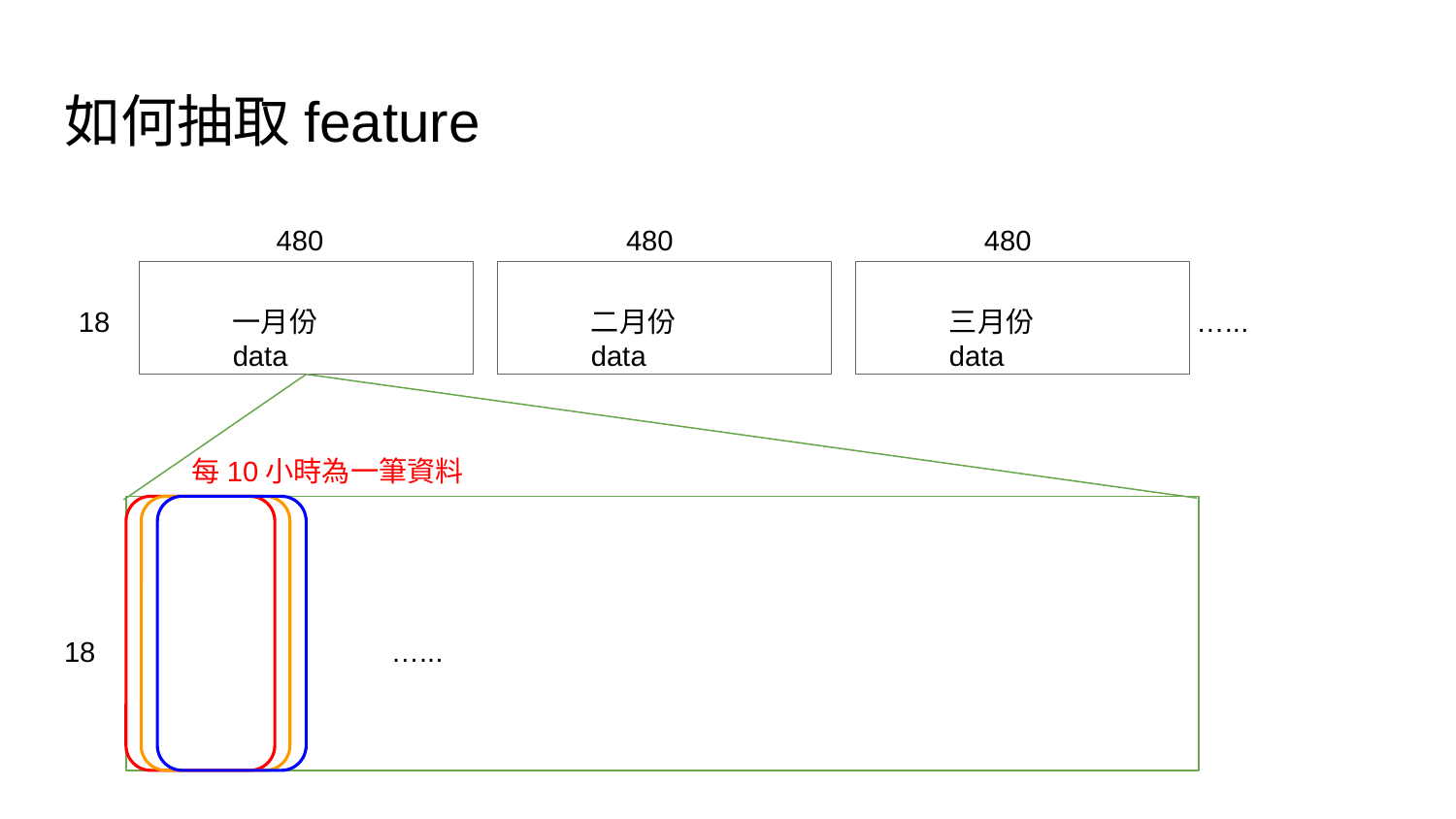

# 如何抽取feature
480
480
480

18
…...
一月份data
二月份data
三月份data
每10小時為一筆資料

18
…...